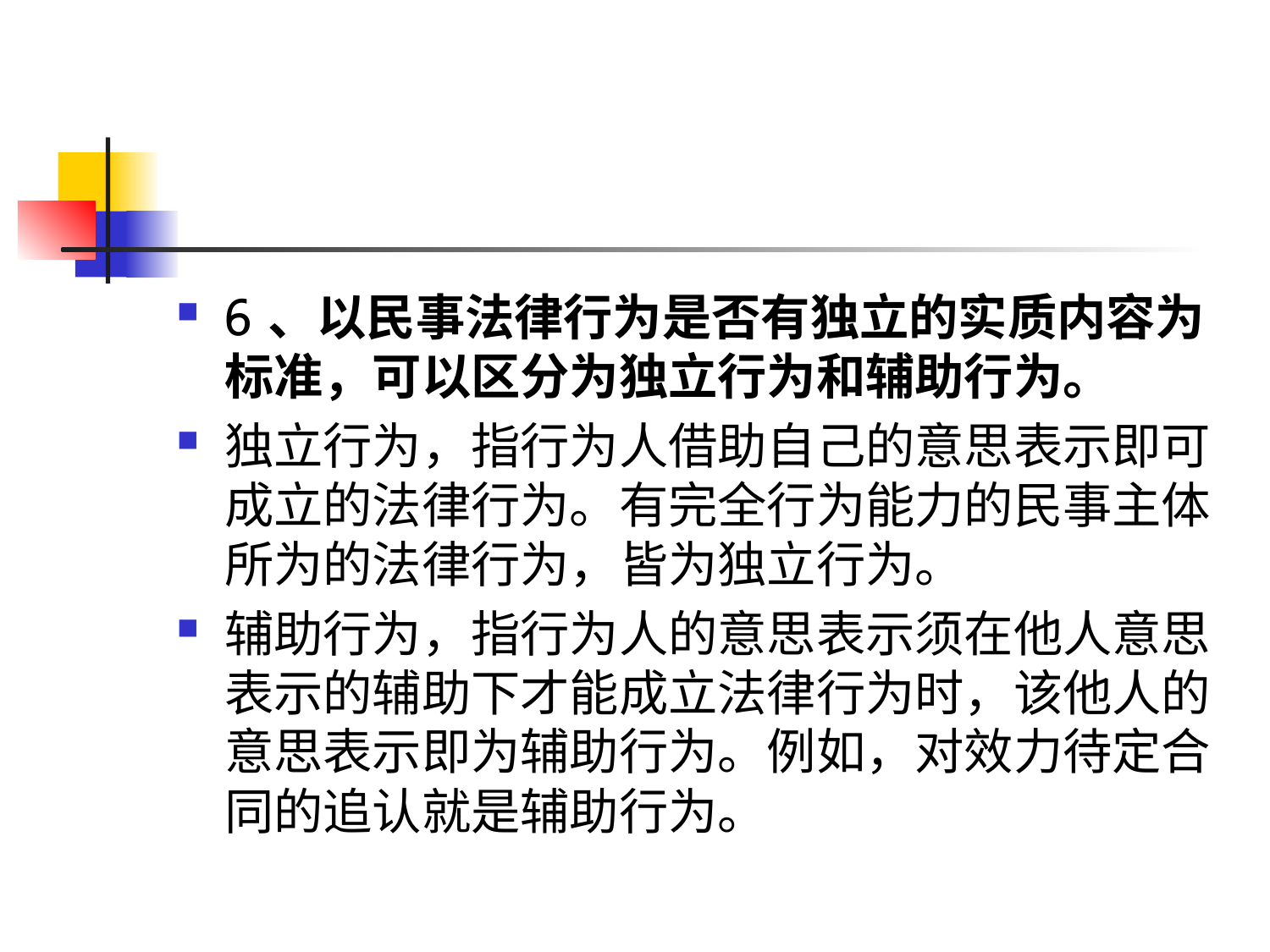

#
6、以民事法律行为是否有独立的实质内容为标准，可以区分为独立行为和辅助行为。
独立行为，指行为人借助自己的意思表示即可成立的法律行为。有完全行为能力的民事主体所为的法律行为，皆为独立行为。
辅助行为，指行为人的意思表示须在他人意思表示的辅助下才能成立法律行为时，该他人的意思表示即为辅助行为。例如，对效力待定合同的追认就是辅助行为。